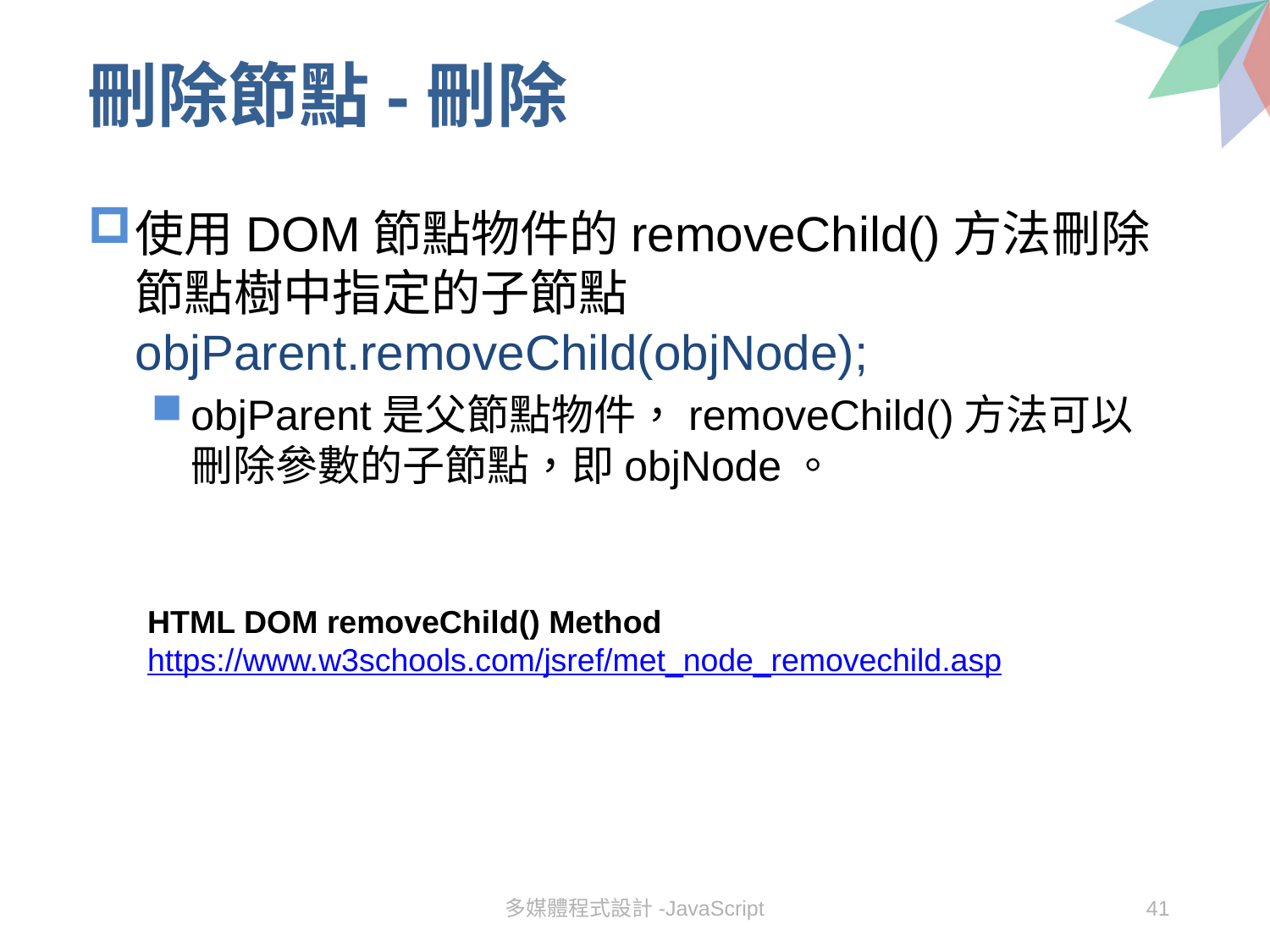

# 刪除節點-刪除
使用DOM節點物件的removeChild()方法刪除節點樹中指定的子節點objParent.removeChild(objNode);
objParent是父節點物件，removeChild()方法可以刪除參數的子節點，即objNode。
HTML DOM removeChild() Method
https://www.w3schools.com/jsref/met_node_removechild.asp

多媒體程式設計-JavaScript
41